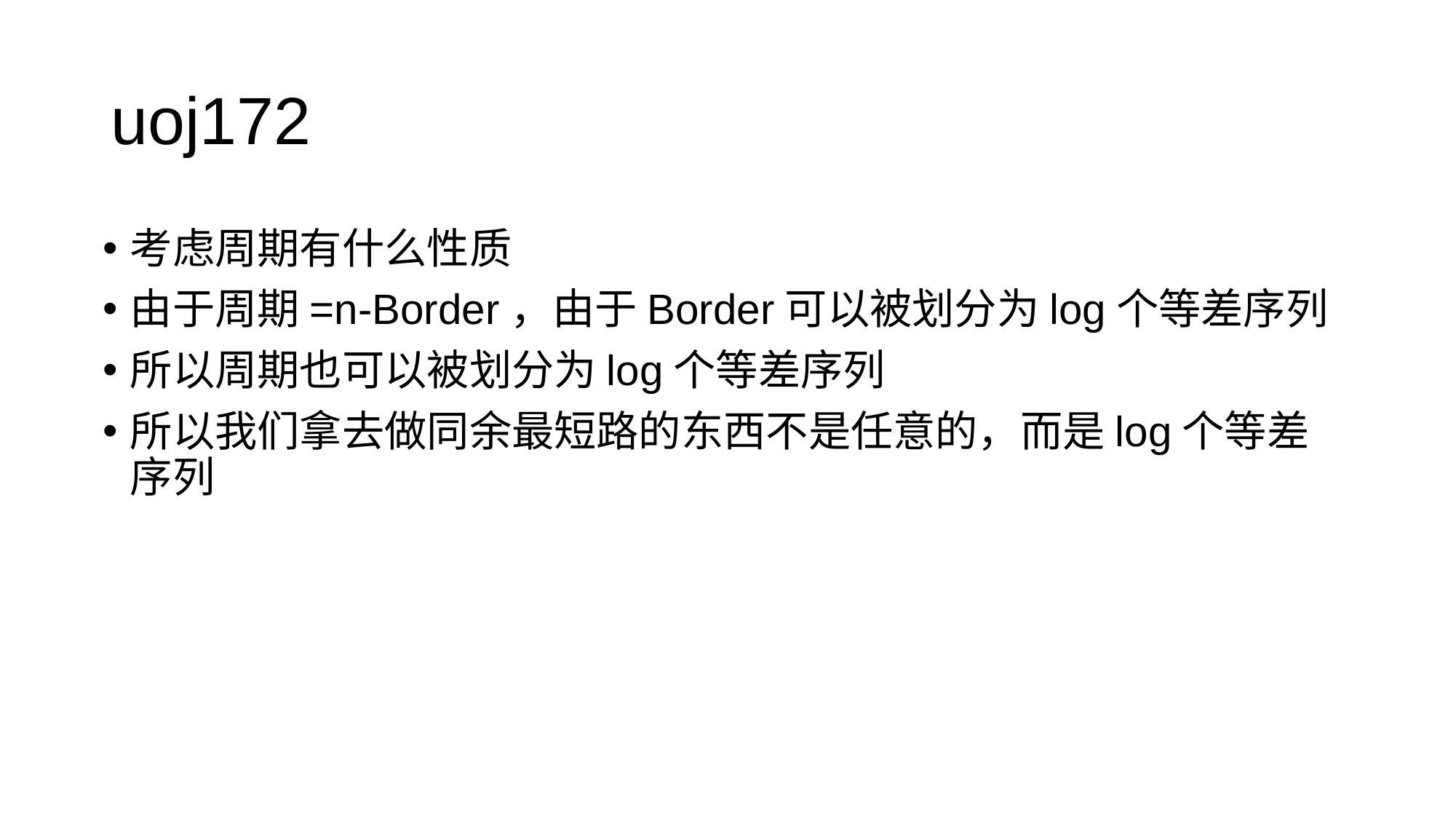

# uoj172
考虑周期有什么性质
由于周期=n-Border，由于Border可以被划分为log个等差序列
所以周期也可以被划分为log个等差序列
所以我们拿去做同余最短路的东西不是任意的，而是log个等差序列